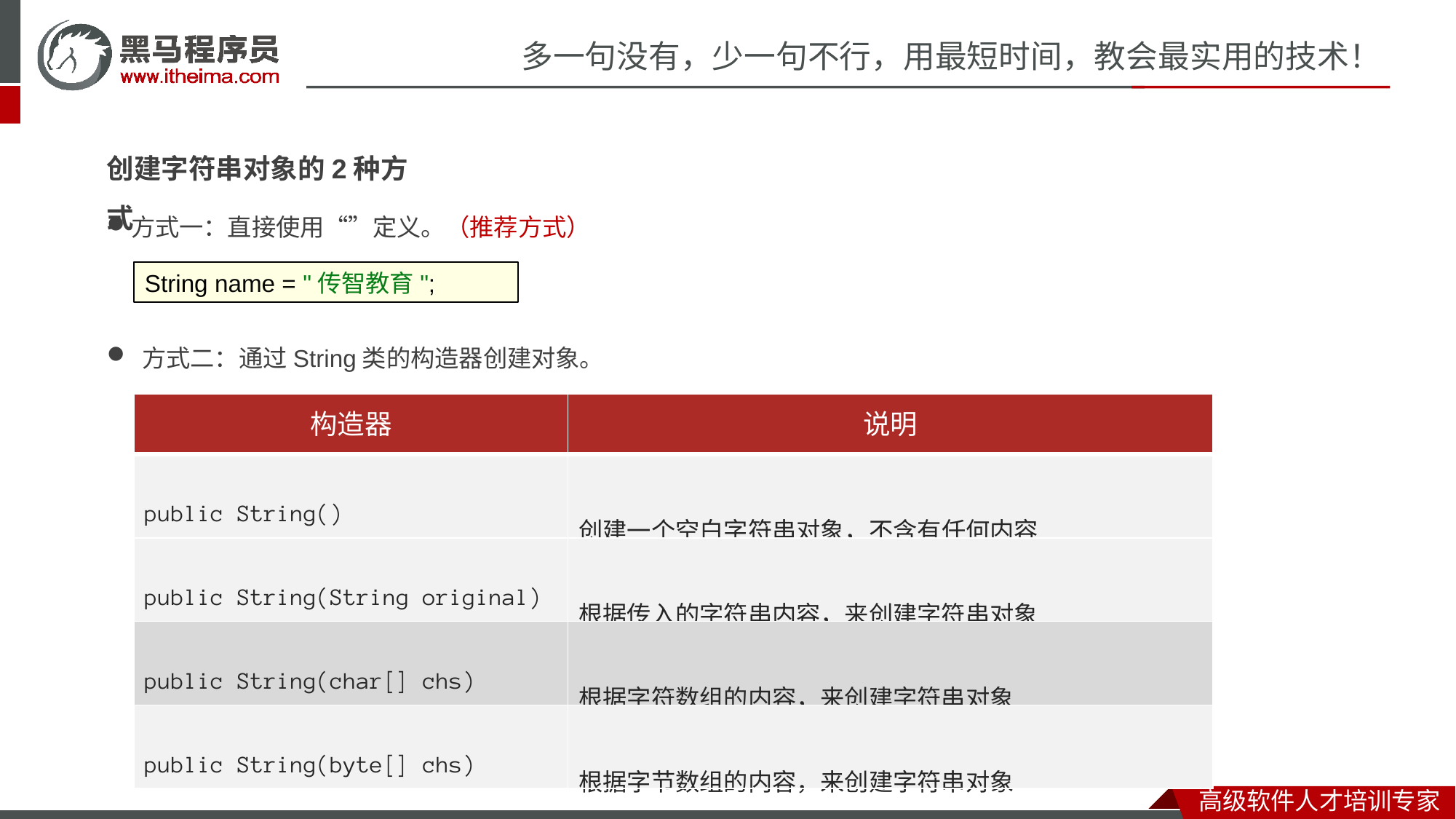

创建字符串对象的2种方式

方式一：直接使用“”定义。（推荐方式）

 方式二：通过String类的构造器创建对象。
String name = "传智教育";
| 构造器 | 说明 |
| --- | --- |
| public String() | 创建一个空白字符串对象，不含有任何内容 |
| public String(String original) | 根据传入的字符串内容，来创建字符串对象 |
| public String(char[] chs) | 根据字符数组的内容，来创建字符串对象 |
| public String(byte[] chs) | 根据字节数组的内容，来创建字符串对象 |